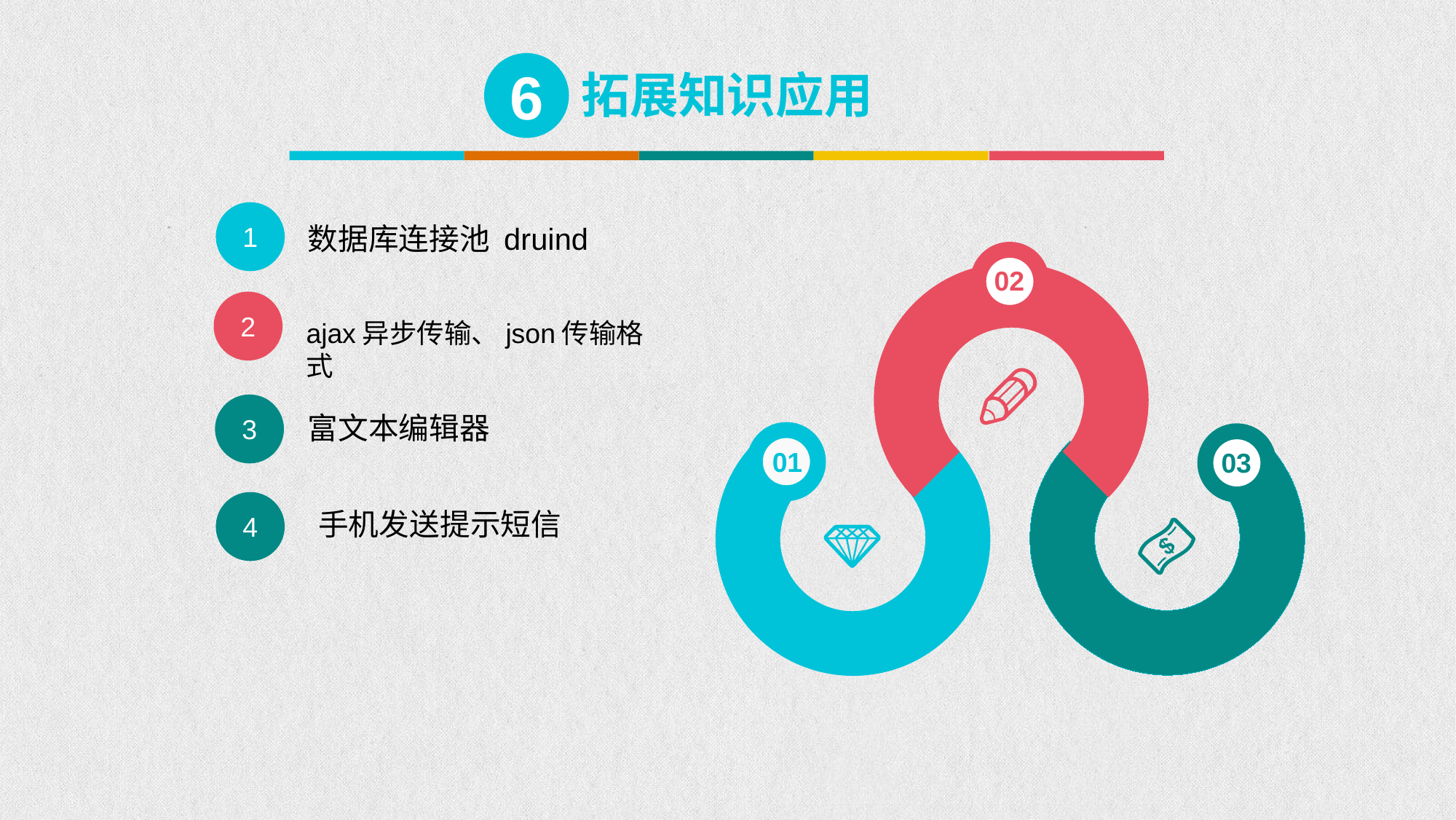

6
拓展知识应用

1
数据库连接池 druind

02

2
ajax异步传输、json传输格式

3

富文本编辑器

01

03
4
手机发送提示短信